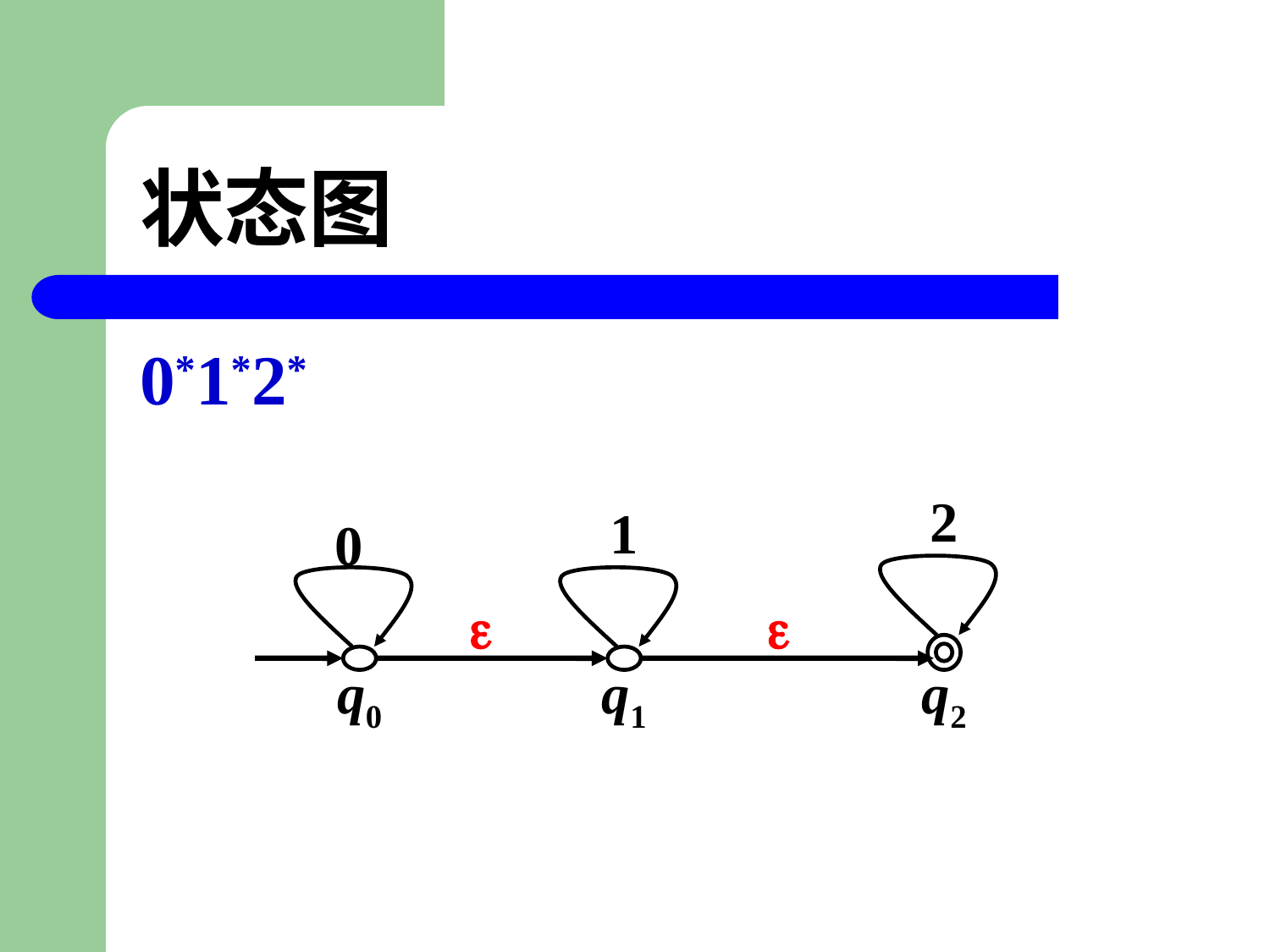

# 状态图
0*1*2*

2
1
0

ε
ε

q0
q1
q2